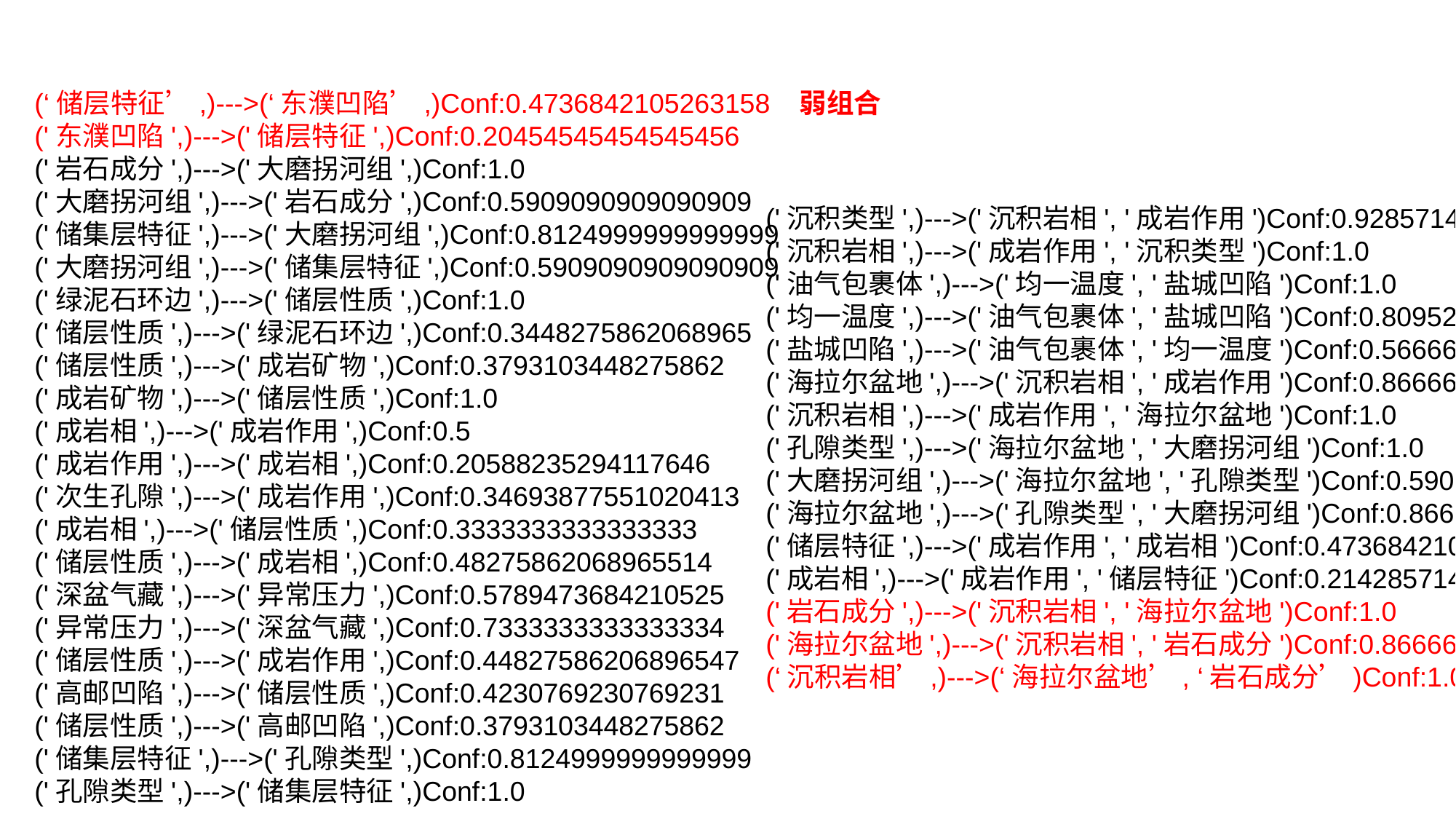

(‘储层特征’,)--->(‘东濮凹陷’,)Conf:0.4736842105263158   弱组合
('东濮凹陷',)--->('储层特征',)Conf:0.20454545454545456
('岩石成分',)--->('大磨拐河组',)Conf:1.0
('大磨拐河组',)--->('岩石成分',)Conf:0.5909090909090909
('储集层特征',)--->('大磨拐河组',)Conf:0.8124999999999999
('大磨拐河组',)--->('储集层特征',)Conf:0.5909090909090909
('绿泥石环边',)--->('储层性质',)Conf:1.0
('储层性质',)--->('绿泥石环边',)Conf:0.3448275862068965
('储层性质',)--->('成岩矿物',)Conf:0.3793103448275862
('成岩矿物',)--->('储层性质',)Conf:1.0
('成岩相',)--->('成岩作用',)Conf:0.5
('成岩作用',)--->('成岩相',)Conf:0.20588235294117646
('次生孔隙',)--->('成岩作用',)Conf:0.34693877551020413
('成岩相',)--->('储层性质',)Conf:0.3333333333333333
('储层性质',)--->('成岩相',)Conf:0.48275862068965514
('深盆气藏',)--->('异常压力',)Conf:0.5789473684210525
('异常压力',)--->('深盆气藏',)Conf:0.7333333333333334
('储层性质',)--->('成岩作用',)Conf:0.44827586206896547
('高邮凹陷',)--->('储层性质',)Conf:0.4230769230769231
('储层性质',)--->('高邮凹陷',)Conf:0.3793103448275862
('储集层特征',)--->('孔隙类型',)Conf:0.8124999999999999
('孔隙类型',)--->('储集层特征',)Conf:1.0
('沉积类型',)--->('沉积岩相', '成岩作用')Conf:0.9285714285714286
('沉积岩相',)--->('成岩作用', '沉积类型')Conf:1.0
('油气包裹体',)--->('均一温度', '盐城凹陷')Conf:1.0
('均一温度',)--->('油气包裹体', '盐城凹陷')Conf:0.8095238095238096
('盐城凹陷',)--->('油气包裹体', '均一温度')Conf:0.5666666666666668
('海拉尔盆地',)--->('沉积岩相', '成岩作用')Conf:0.8666666666666667
('沉积岩相',)--->('成岩作用', '海拉尔盆地')Conf:1.0
('孔隙类型',)--->('海拉尔盆地', '大磨拐河组')Conf:1.0
('大磨拐河组',)--->('海拉尔盆地', '孔隙类型')Conf:0.5909090909090909
('海拉尔盆地',)--->('孔隙类型', '大磨拐河组')Conf:0.8666666666666667
('储层特征',)--->('成岩作用', '成岩相')Conf:0.4736842105263158
('成岩相',)--->('成岩作用', '储层特征')Conf:0.2142857142857143
('岩石成分',)--->('沉积岩相', '海拉尔盆地')Conf:1.0
('海拉尔盆地',)--->('沉积岩相', '岩石成分')Conf:0.8666666666666667
(‘沉积岩相’,)--->(‘海拉尔盆地’, ‘岩石成分’)Conf:1.0  组合性比较强